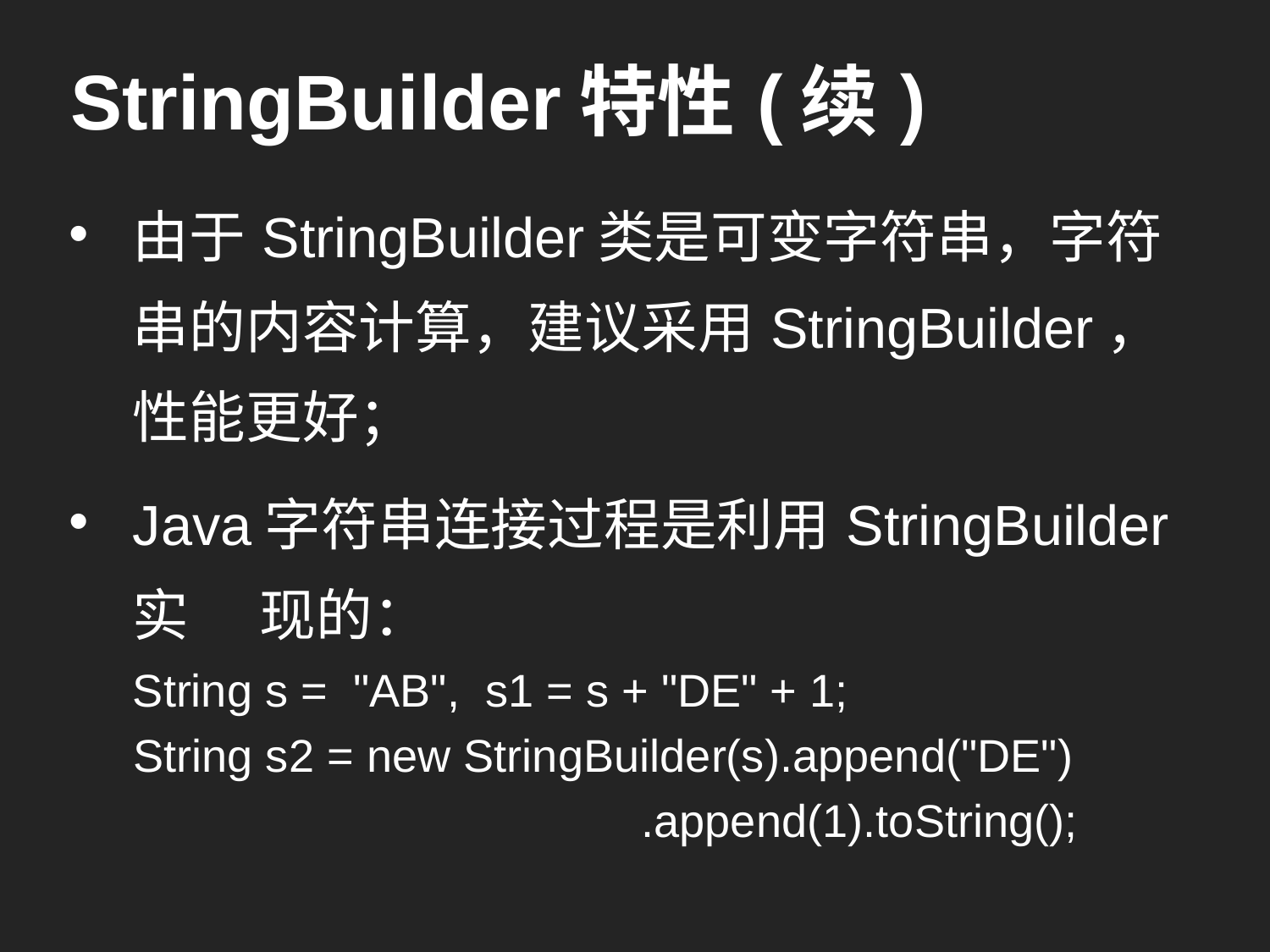

# StringBuilder特性(续)
由于StringBuilder类是可变字符串，字符串的内容计算，建议采用StringBuilder，性能更好；
Java字符串连接过程是利用StringBuilder实	现的：
String s =  "AB",  s1 = s + "DE" + 1;
String s2 = new StringBuilder(s).append("DE")
				.append(1).toString();